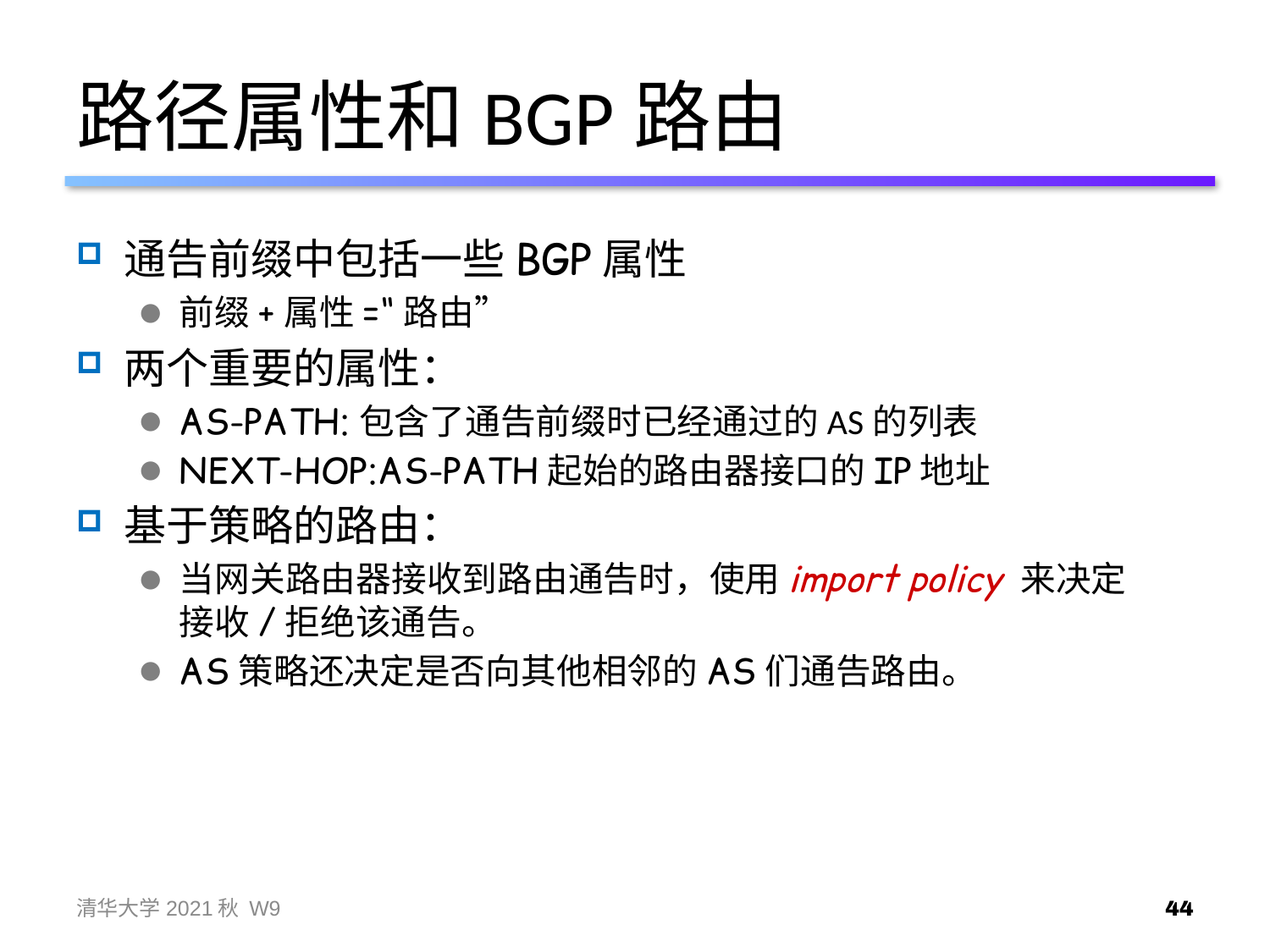

# 路径属性和BGP路由
通告前缀中包括一些BGP属性
前缀+属性=“路由”
两个重要的属性：
AS-PATH:包含了通告前缀时已经通过的AS的列表
NEXT-HOP:AS-PATH起始的路由器接口的IP地址
基于策略的路由：
当网关路由器接收到路由通告时，使用import policy 来决定接收/拒绝该通告。
AS策略还决定是否向其他相邻的AS们通告路由。
清华大学2021秋 W9
44